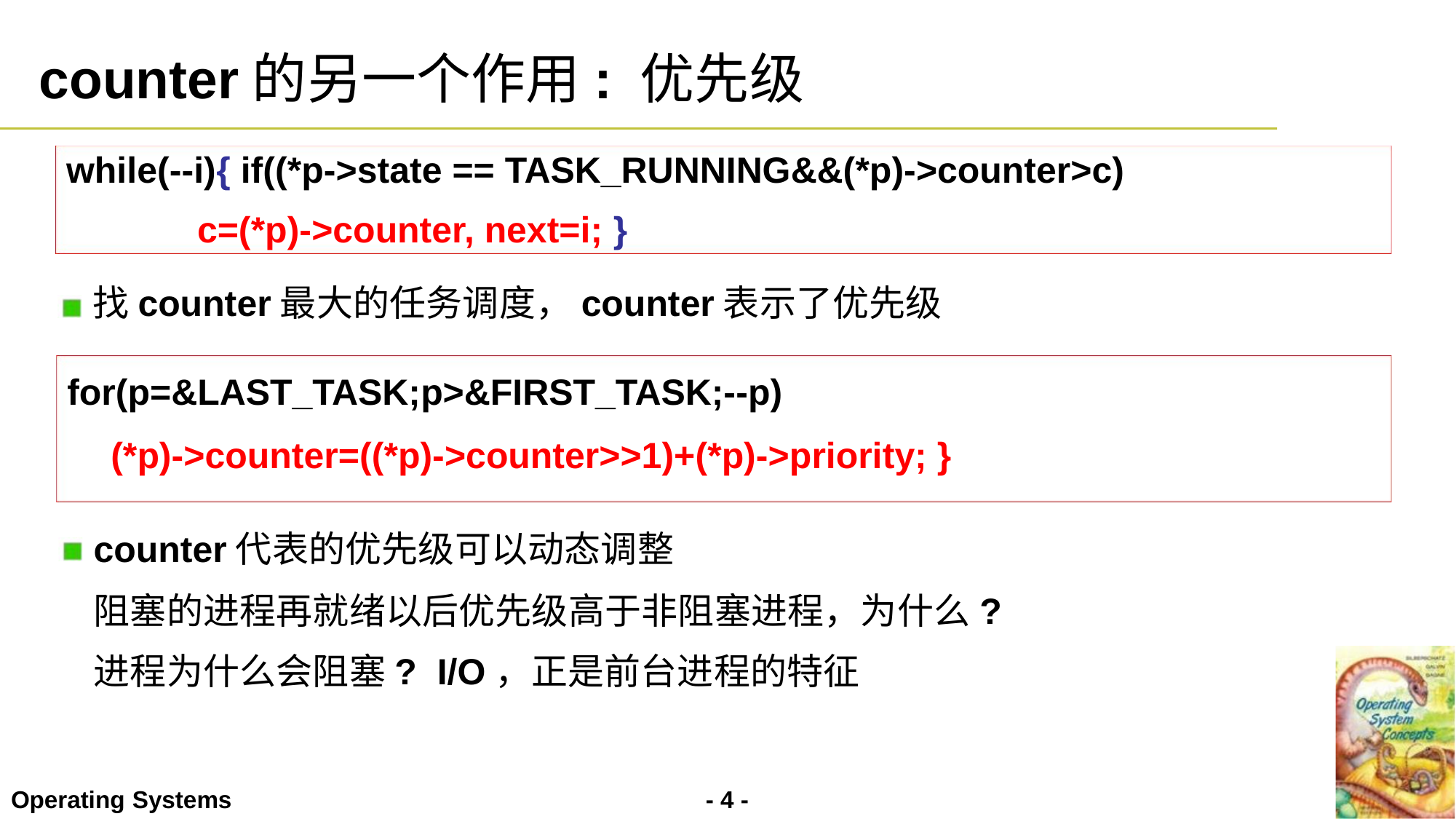

counter的另一个作用: 优先级

while(--i){ if((*p->state == TASK_RUNNING&&(*p)->counter>c)
c=(*p)->counter, next=i; }
找counter最大的任务调度，counter表示了优先级

for(p=&LAST_TASK;p>&FIRST_TASK;--p)
(*p)->counter=((*p)->counter>>1)+(*p)->priority; }
counter代表的优先级可以动态调整

阻塞的进程再就绪以后优先级高于非阻塞进程，为什么?
进程为什么会阻塞? I/O，正是前台进程的特征

- 4 -
Operating Systems